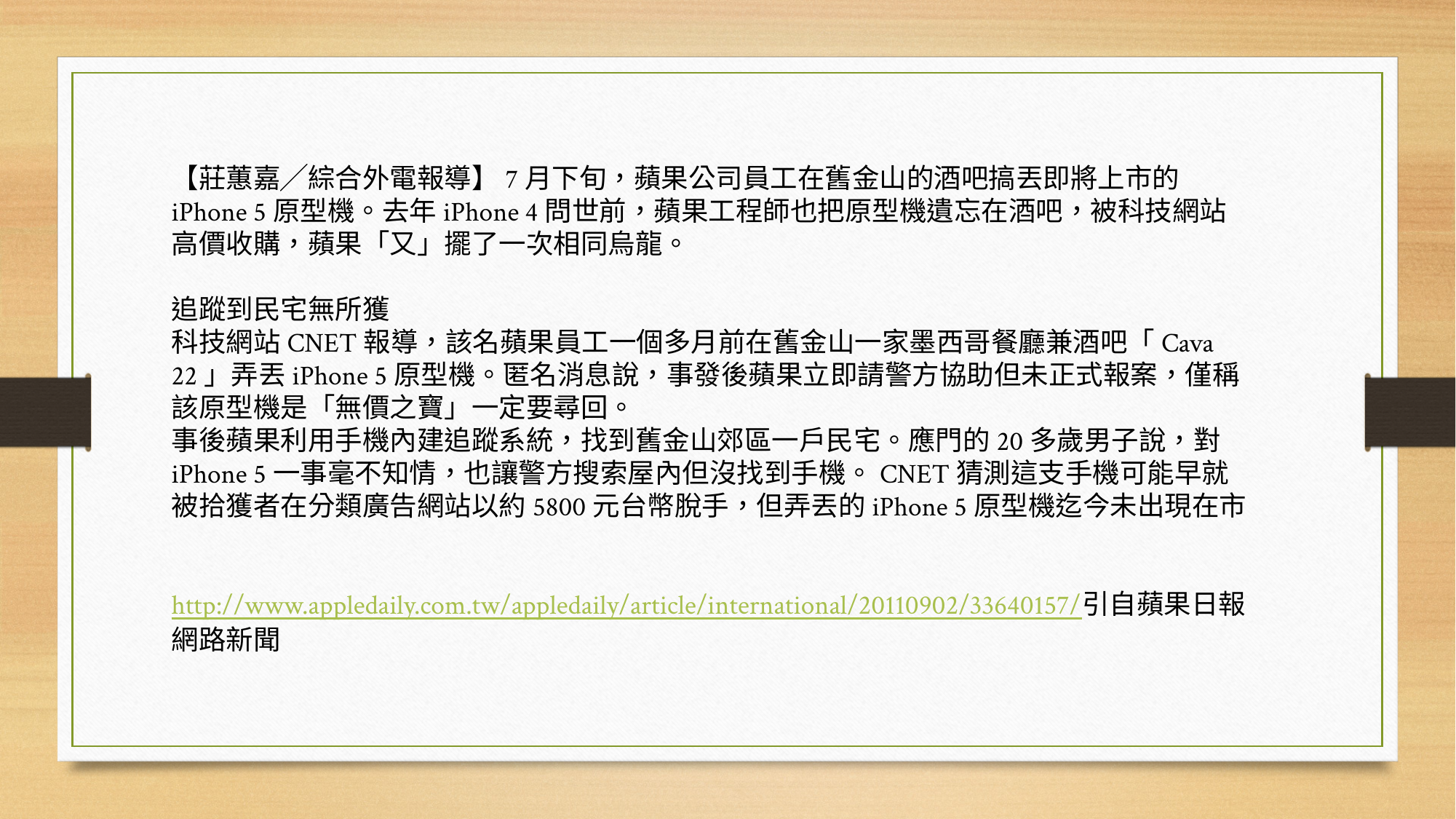

【莊蕙嘉╱綜合外電報導】7月下旬，蘋果公司員工在舊金山的酒吧搞丟即將上市的iPhone 5原型機。去年iPhone 4問世前，蘋果工程師也把原型機遺忘在酒吧，被科技網站高價收購，蘋果「又」擺了一次相同烏龍。

追蹤到民宅無所獲
科技網站CNET報導，該名蘋果員工一個多月前在舊金山一家墨西哥餐廳兼酒吧「Cava 22」弄丟iPhone 5原型機。匿名消息說，事發後蘋果立即請警方協助但未正式報案，僅稱該原型機是「無價之寶」一定要尋回。
事後蘋果利用手機內建追蹤系統，找到舊金山郊區一戶民宅。應門的20多歲男子說，對iPhone 5一事毫不知情，也讓警方搜索屋內但沒找到手機。CNET猜測這支手機可能早就被拾獲者在分類廣告網站以約5800元台幣脫手，但弄丟的iPhone 5原型機迄今未出現在市

http://www.appledaily.com.tw/appledaily/article/international/20110902/33640157/引自蘋果日報網路新聞